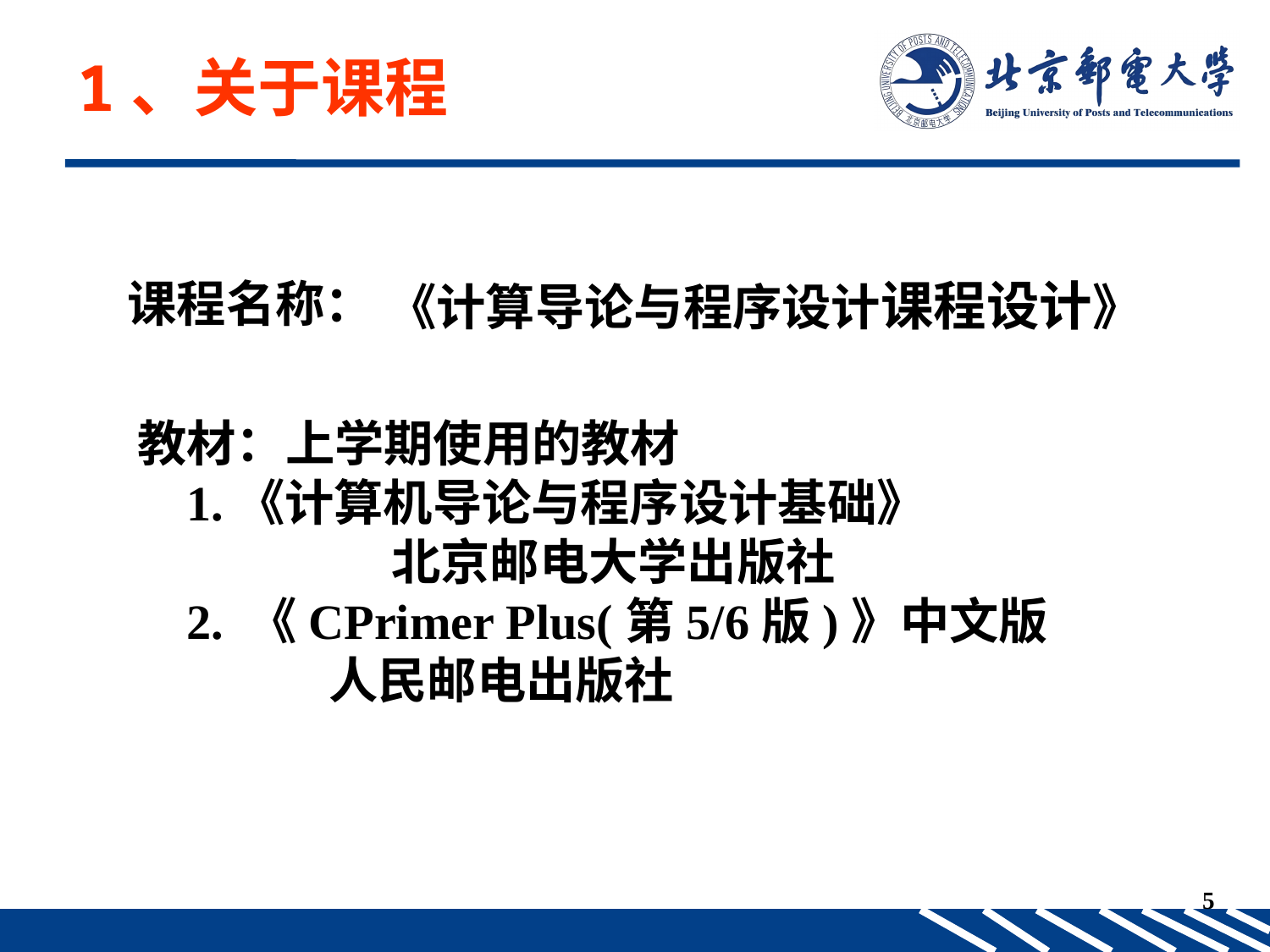

1、关于课程
课程名称：

《计算导论与程序设计课程设计》
教材：上学期使用的教材
    1.《计算机导论与程序设计基础》
		北京邮电大学出版社
    2. 《CPrimer Plus(第5/6版)》中文版
                人民邮电出版社

5